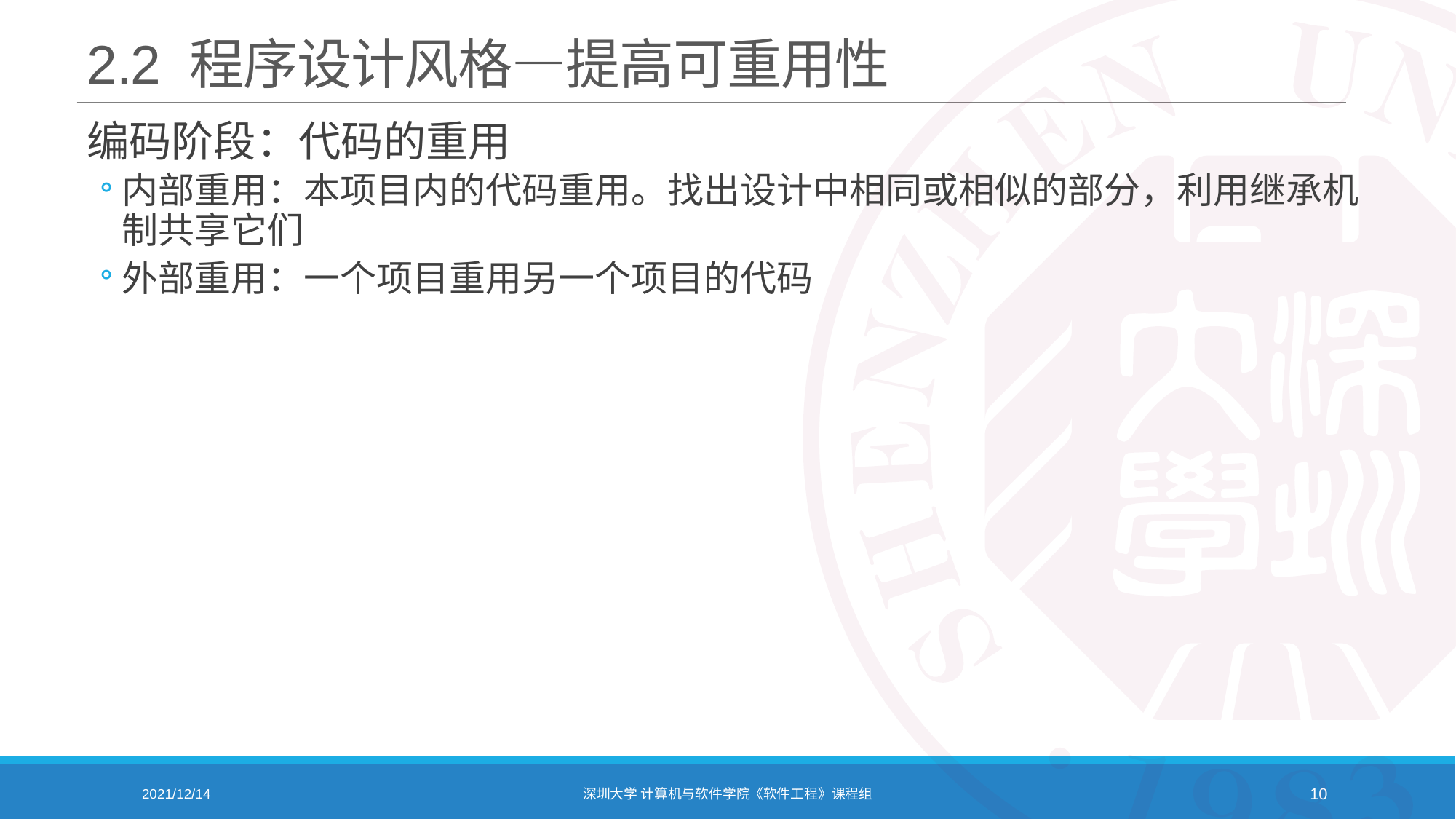

# 2.2 程序设计风格—提高可重用性
编码阶段：代码的重用
内部重用：本项目内的代码重用。找出设计中相同或相似的部分，利用继承机制共享它们
外部重用：一个项目重用另一个项目的代码

2021/12/14
深圳大学 计算机与软件学院《软件工程》课程组
10